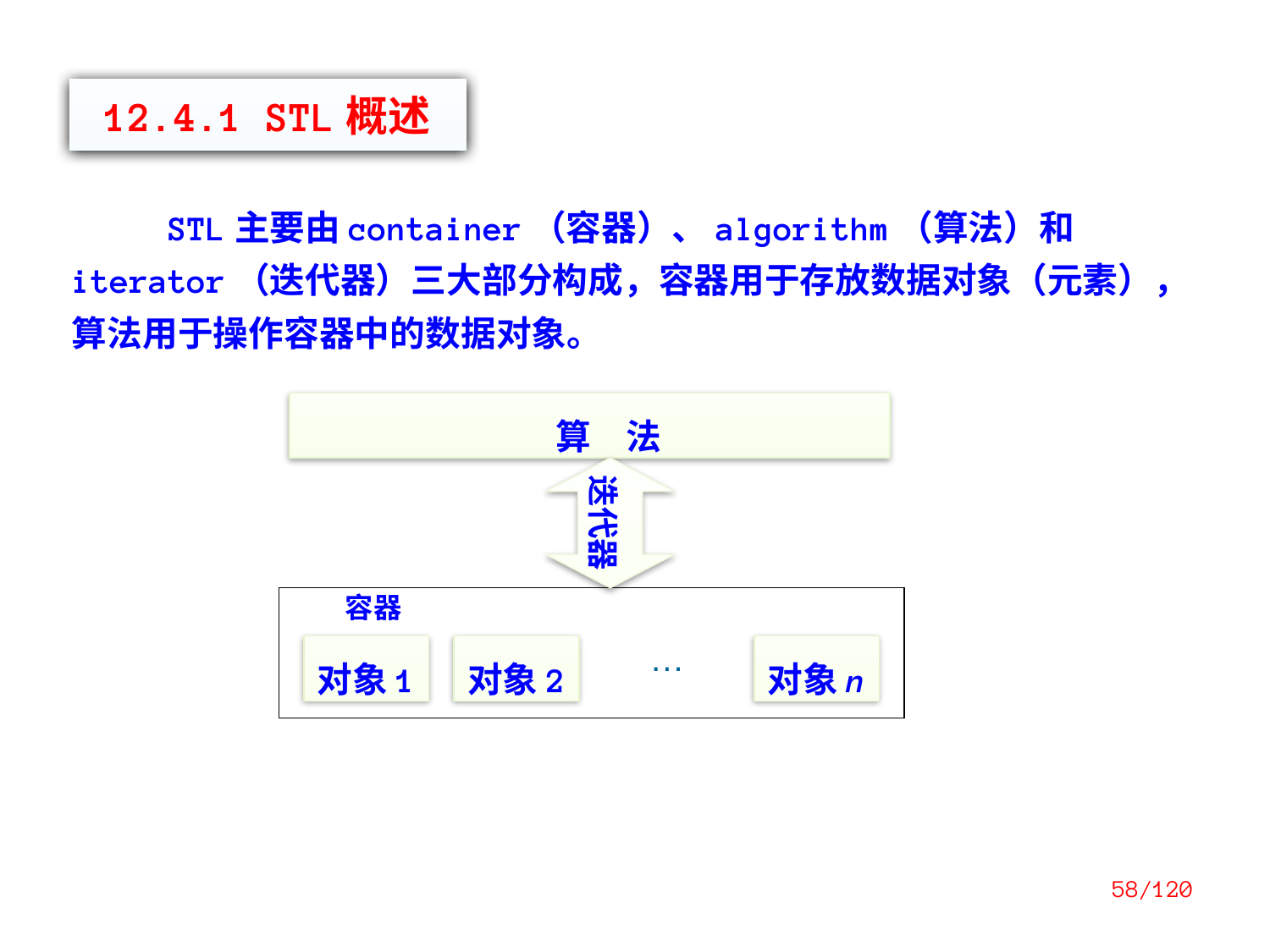

12.4.1 STL概述
     STL主要由container（容器）、algorithm（算法）和iterator（迭代器）三大部分构成，容器用于存放数据对象（元素），算法用于操作容器中的数据对象。

算　法
迭代器

容器
对象1
对象2
…
对象n
58/120